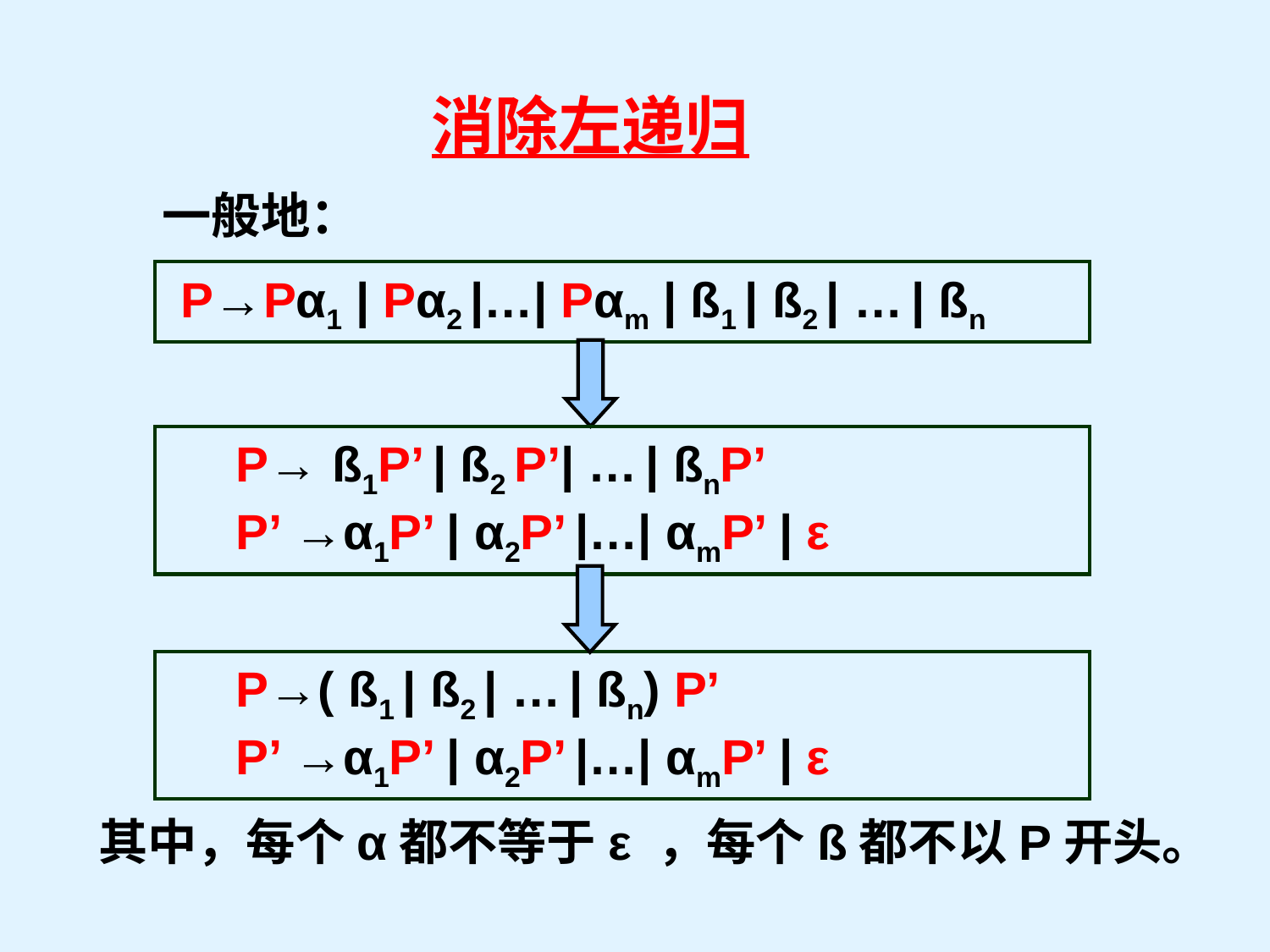

消除左递归
一般地：
 P→Pα1 | Pα2 |…| Pαm | ß1 | ß2 | … | ßn

     P→ ß1P’ | ß2 P’| … | ßnP’
     P’ →α1P’ | α2P’ |…| αmP’ | ε

     P→( ß1 | ß2 | … | ßn) P’
     P’ →α1P’ | α2P’ |…| αmP’ | ε
其中，每个α都不等于ε ，每个ß都不以P开头。